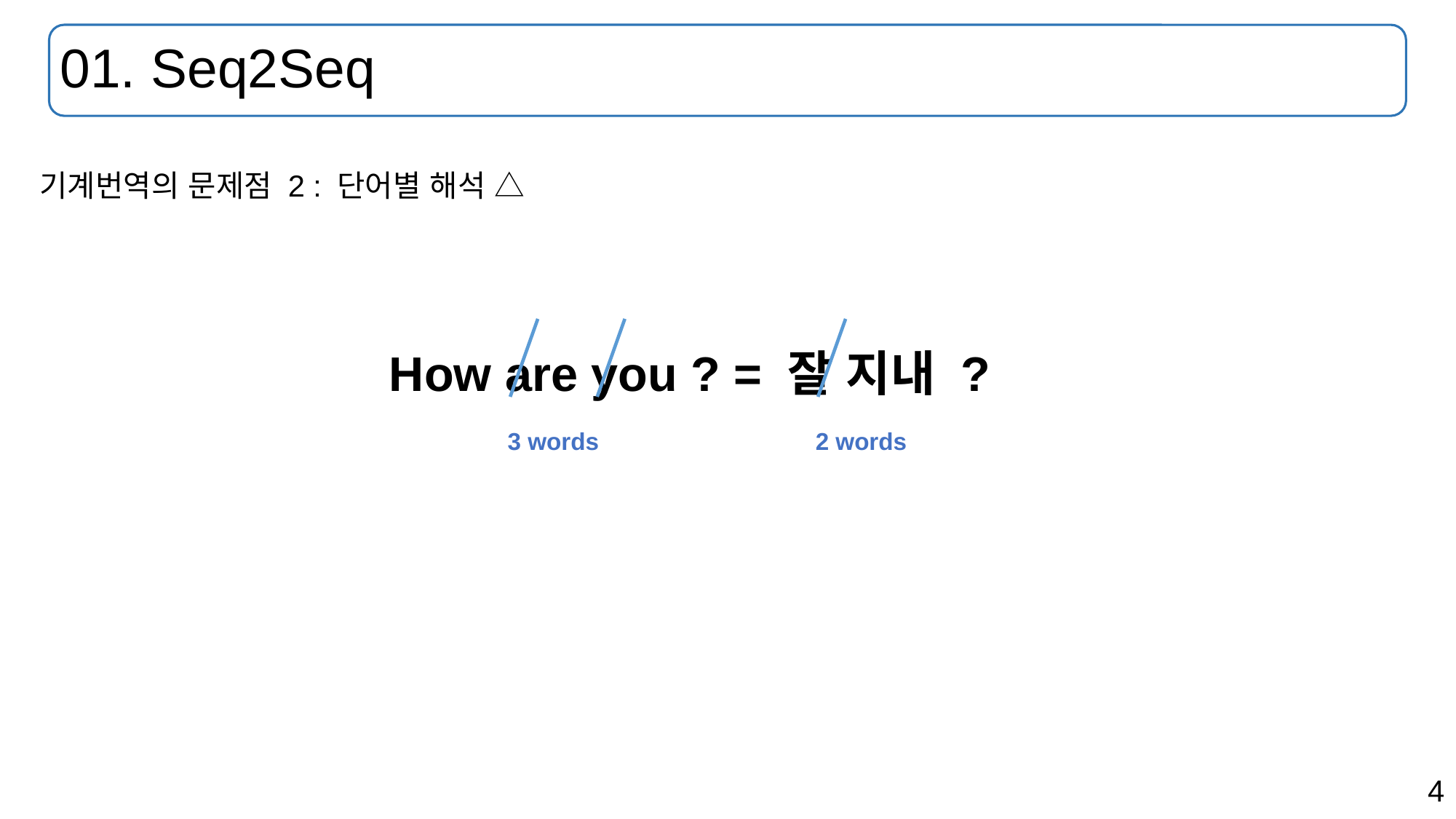

# 01. Seq2Seq
기계번역의 문제점 2 : 단어별 해석 △
How are you ? = 잘 지내 ?
3 words
2 words